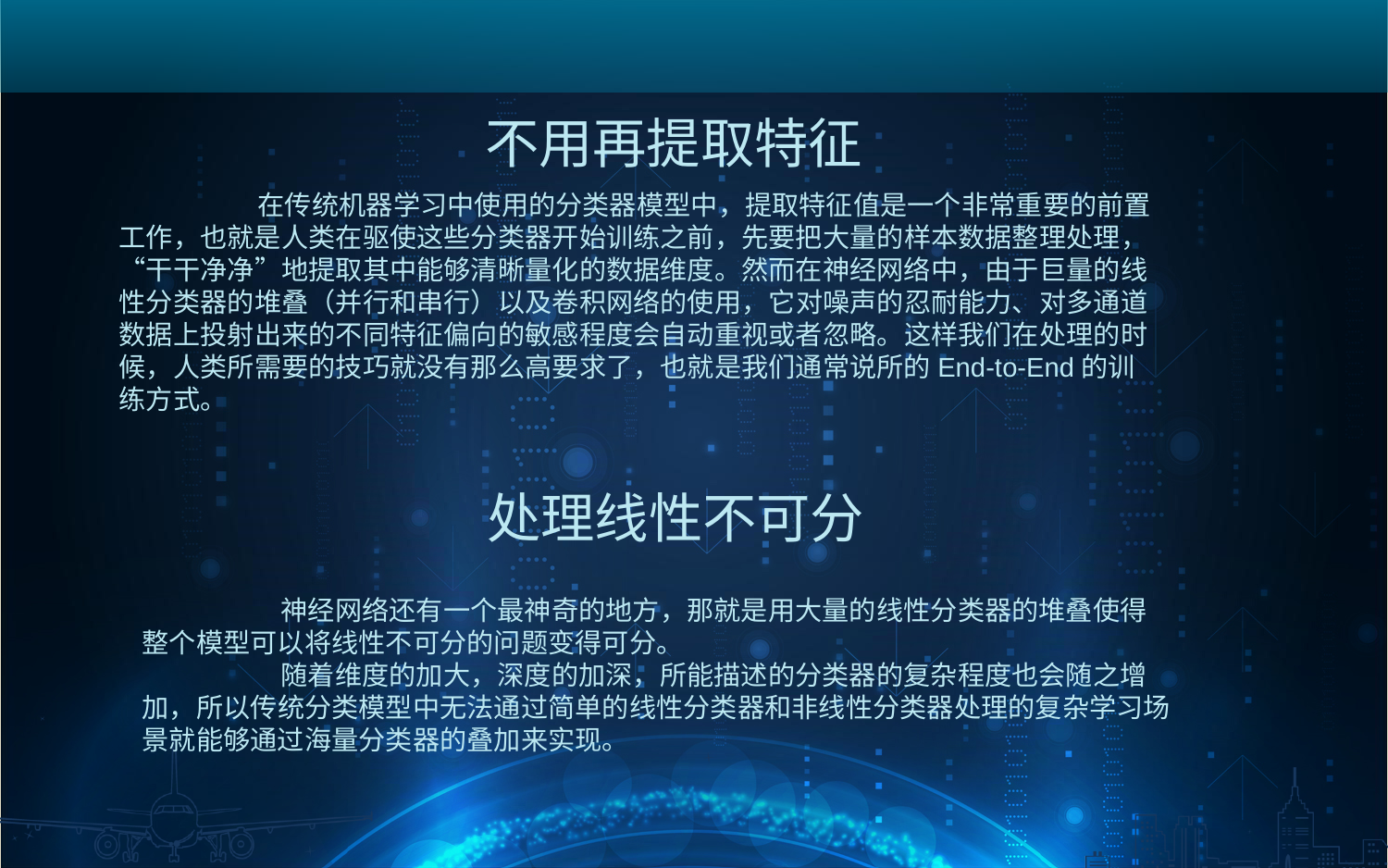

不用再提取特征
	在传统机器学习中使用的分类器模型中，提取特征值是一个非常重要的前置工作，也就是人类在驱使这些分类器开始训练之前，先要把大量的样本数据整理处理，“干干净净”地提取其中能够清晰量化的数据维度。然而在神经网络中，由于巨量的线性分类器的堆叠（并行和串行）以及卷积网络的使用，它对噪声的忍耐能力、对多通道数据上投射出来的不同特征偏向的敏感程度会自动重视或者忽略。这样我们在处理的时候，人类所需要的技巧就没有那么高要求了，也就是我们通常说所的End-to-End的训练方式。
处理线性不可分
	神经网络还有一个最神奇的地方，那就是用大量的线性分类器的堆叠使得整个模型可以将线性不可分的问题变得可分。
	随着维度的加大，深度的加深，所能描述的分类器的复杂程度也会随之增加，所以传统分类模型中无法通过简单的线性分类器和非线性分类器处理的复杂学习场景就能够通过海量分类器的叠加来实现。